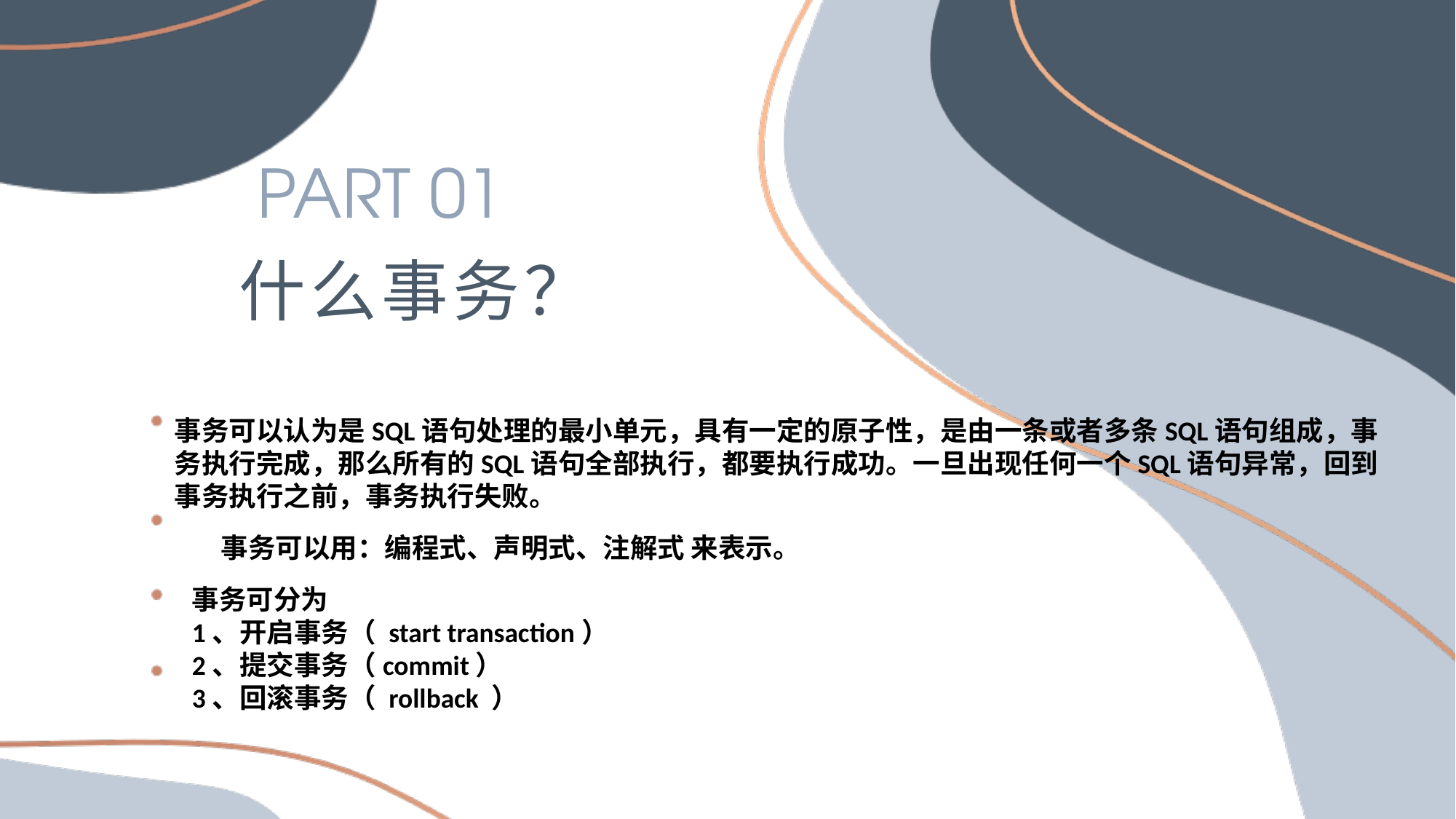

PART 01
什么事务？
事务可以认为是SQL语句处理的最小单元，具有一定的原子性，是由一条或者多条SQL语句组成，事务执行完成，那么所有的SQL语句全部执行，都要执行成功。一旦出现任何一个SQL语句异常，回到事务执行之前，事务执行失败。

事务可以用：编程式、声明式、注解式 来表示。

事务可分为
1、开启事务（ start transaction）
2、提交事务（commit）
3、回滚事务（ rollback ）